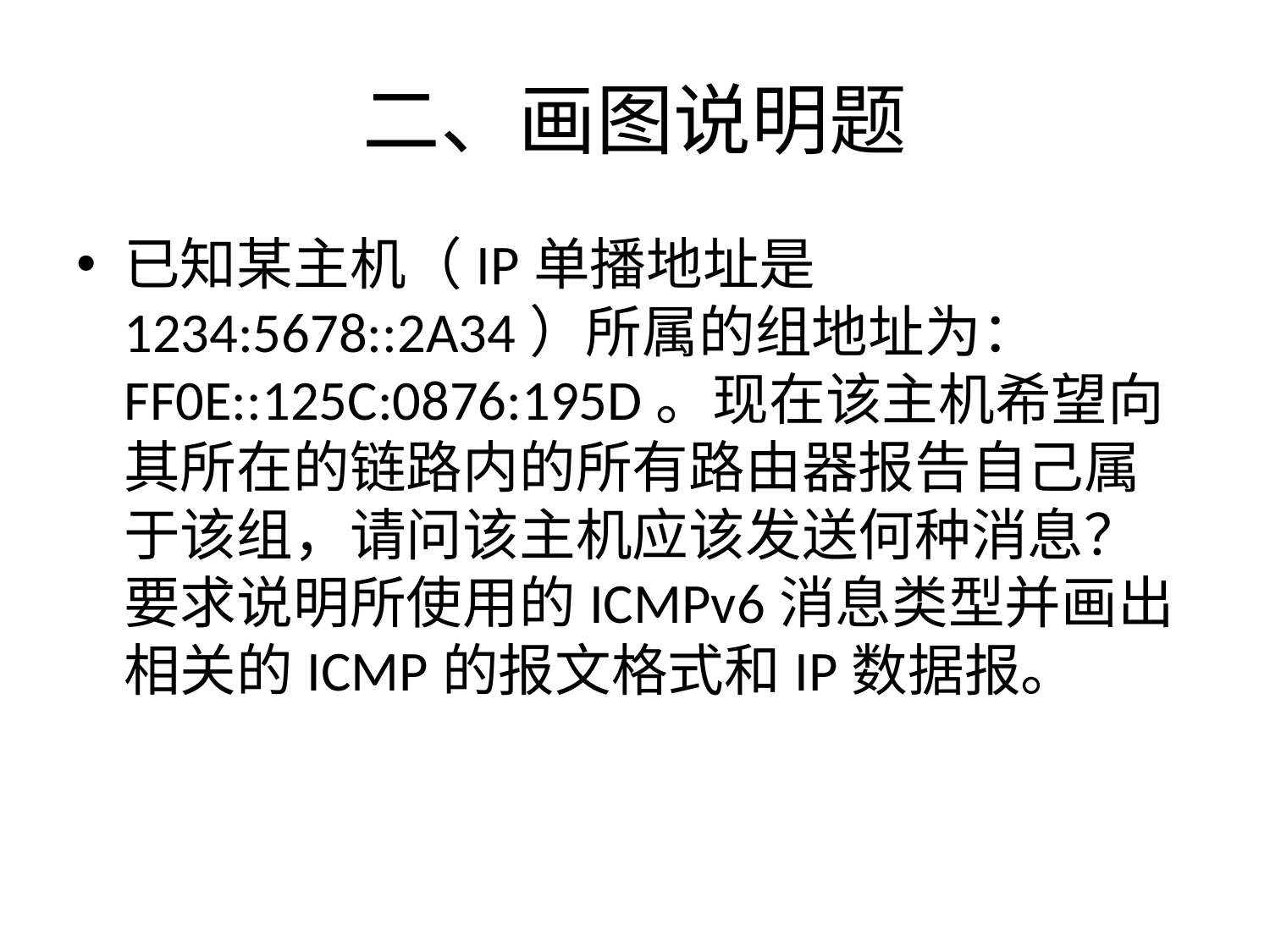

# 二、画图说明题
已知某主机（IP单播地址是1234:5678::2A34）所属的组地址为：FF0E::125C:0876:195D。现在该主机希望向其所在的链路内的所有路由器报告自己属于该组，请问该主机应该发送何种消息？要求说明所使用的ICMPv6消息类型并画出相关的ICMP的报文格式和IP数据报。